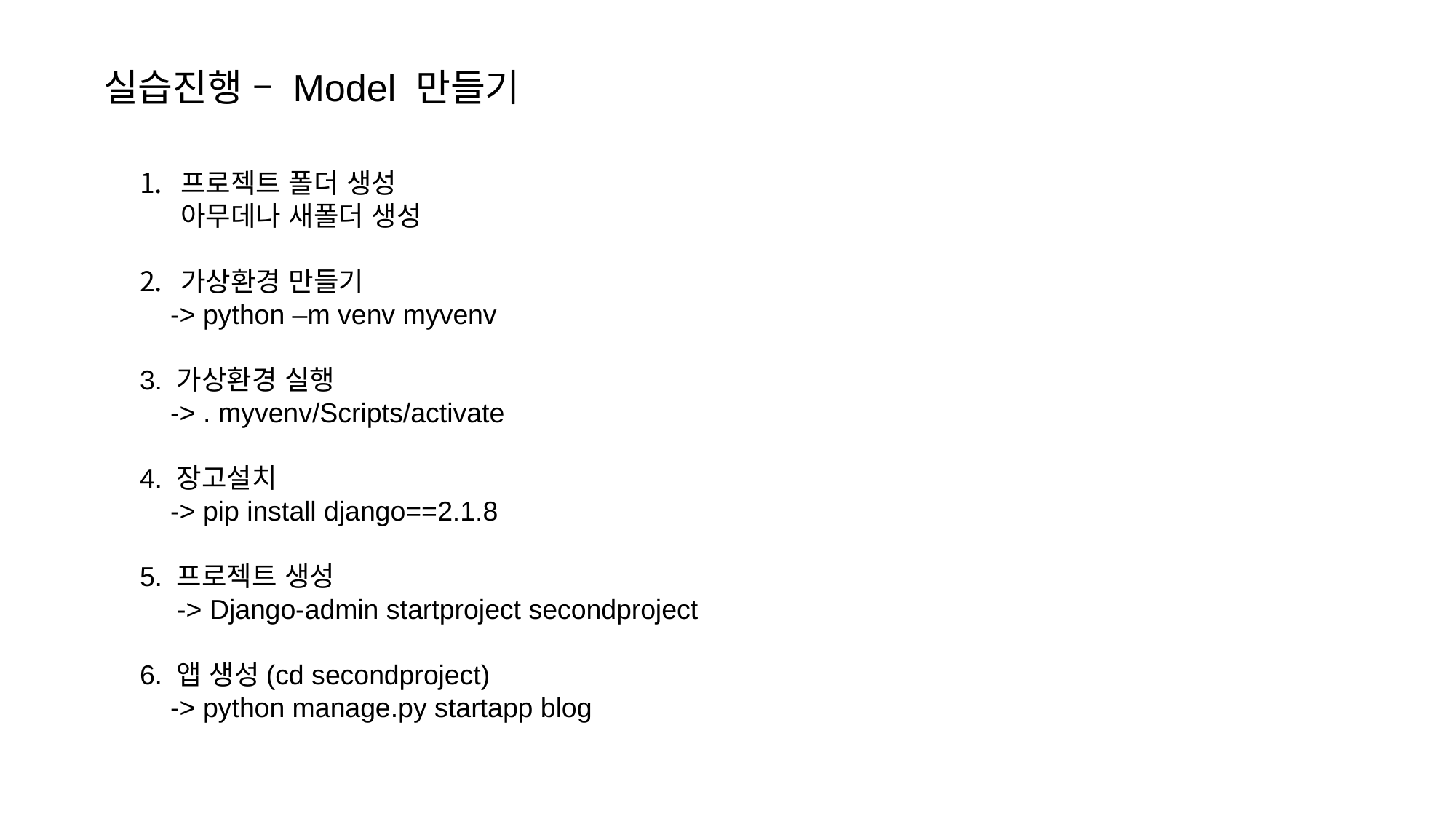

실습진행 – Model 만들기
프로젝트 폴더 생성
아무데나 새폴더 생성

가상환경 만들기
    -> python –m venv myvenv

3. 가상환경 실행
    -> . myvenv/Scripts/activate
4. 장고설치
    -> pip install django==2.1.8

5. 프로젝트 생성
    -> Django-admin startproject secondproject

6. 앱 생성(cd secondproject)
    -> python manage.py startapp blog